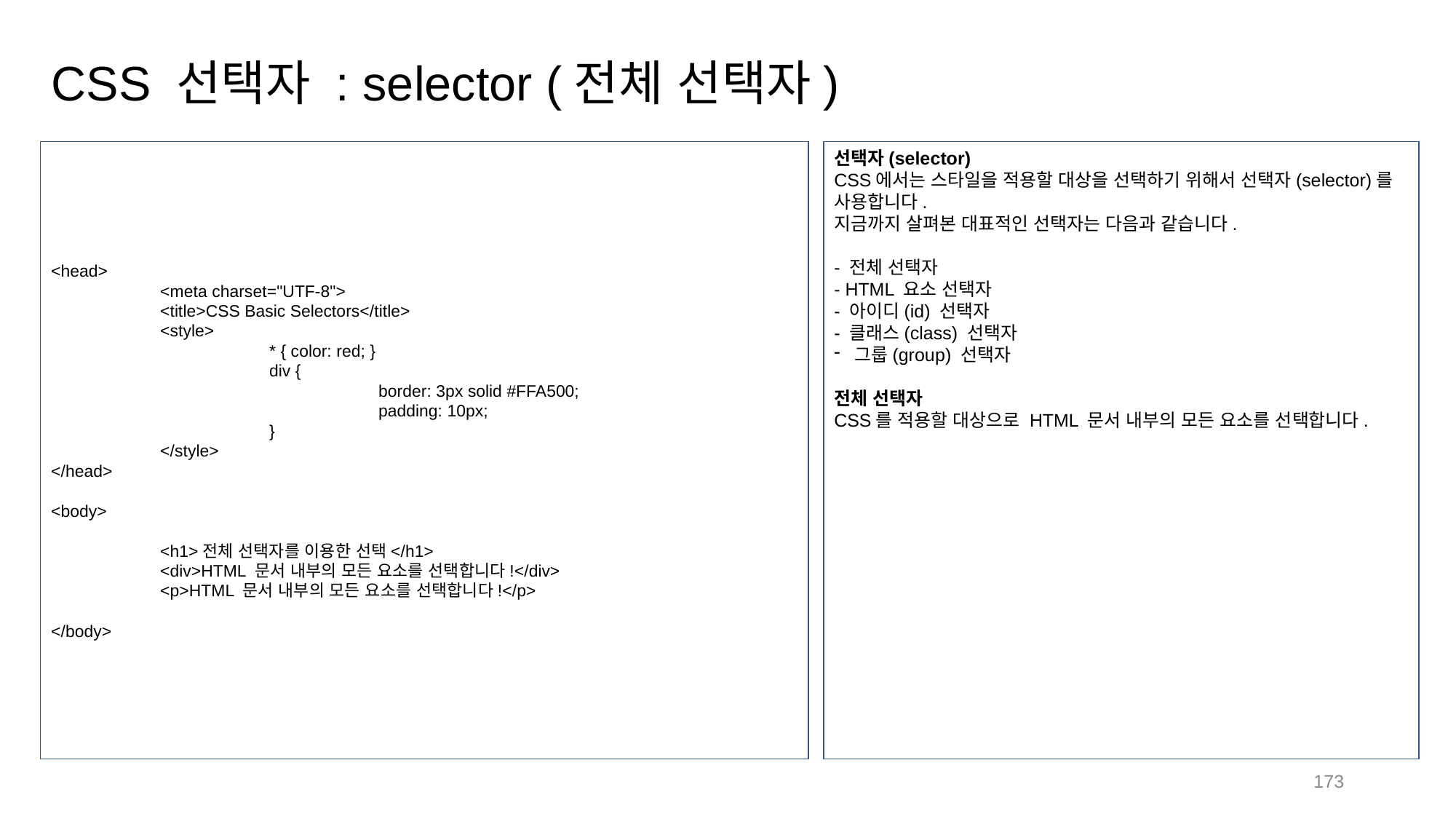

# CSS 선택자 : selector (전체 선택자)
<head>
	<meta charset="UTF-8">
	<title>CSS Basic Selectors</title>
	<style>
		* { color: red; }
		div {
			border: 3px solid #FFA500;
			padding: 10px;
		}
	</style>
</head>

<body>

	<h1>전체 선택자를 이용한 선택</h1>
	<div>HTML 문서 내부의 모든 요소를 선택합니다!</div>
	<p>HTML 문서 내부의 모든 요소를 선택합니다!</p>

</body>
선택자(selector)
CSS에서는 스타일을 적용할 대상을 선택하기 위해서 선택자(selector)를 사용합니다.
지금까지 살펴본 대표적인 선택자는 다음과 같습니다.

- 전체 선택자
- HTML 요소 선택자
- 아이디(id) 선택자
- 클래스(class) 선택자
그룹(group) 선택자

전체 선택자
CSS를 적용할 대상으로 HTML 문서 내부의 모든 요소를 선택합니다.

173